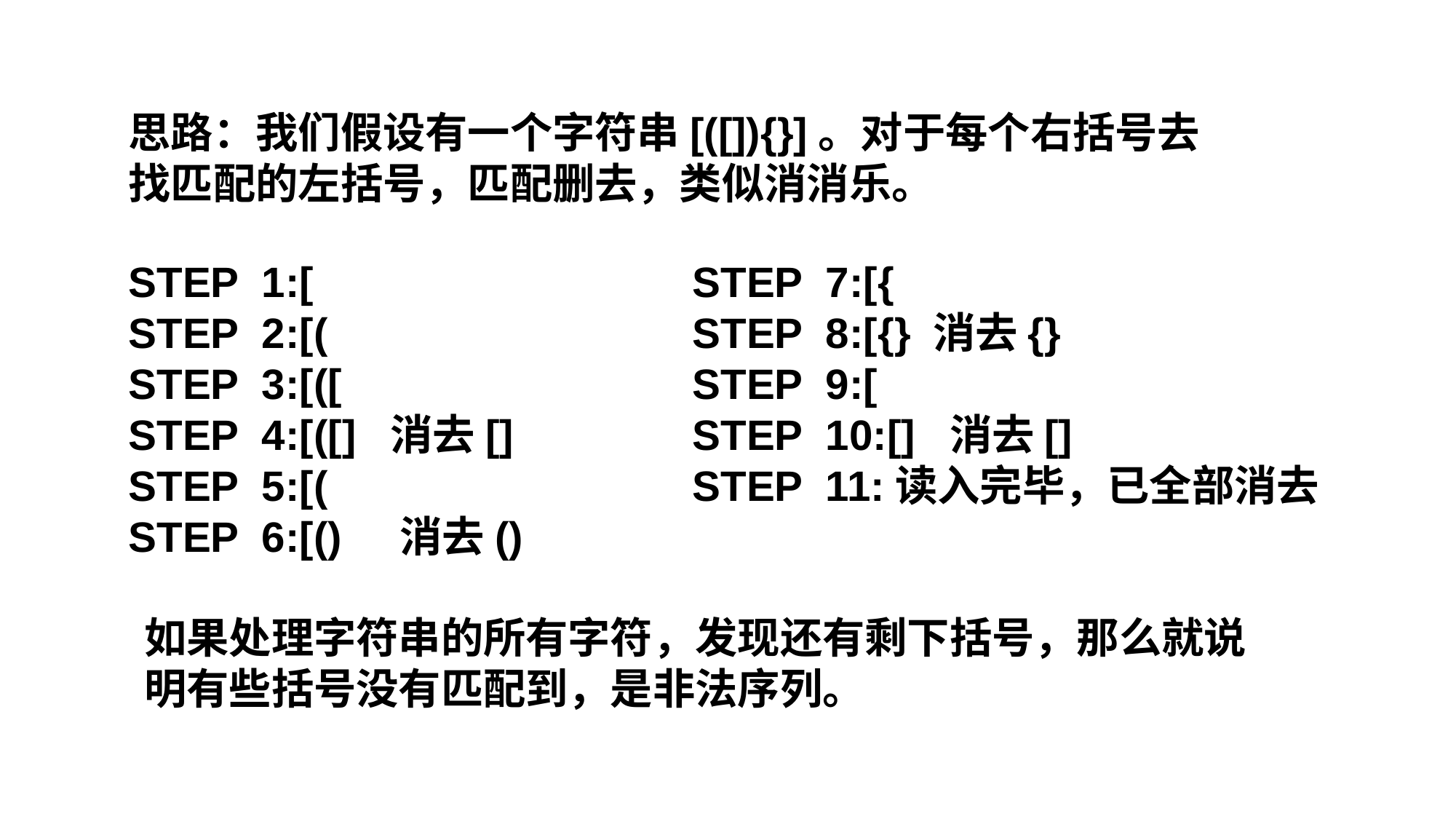

思路：我们假设有一个字符串[([]){}]。对于每个右括号去找匹配的左括号，匹配删去，类似消消乐。
STEP  1:[
STEP  2:[(
STEP  3:[([
STEP  4:[([]  消去[]
STEP  5:[(
STEP  6:[()    消去()
STEP  7:[{
STEP  8:[{} 消去{}
STEP  9:[
STEP  10:[]  消去[]
STEP  11:读入完毕，已全部消去

如果处理字符串的所有字符，发现还有剩下括号，那么就说明有些括号没有匹配到，是非法序列。